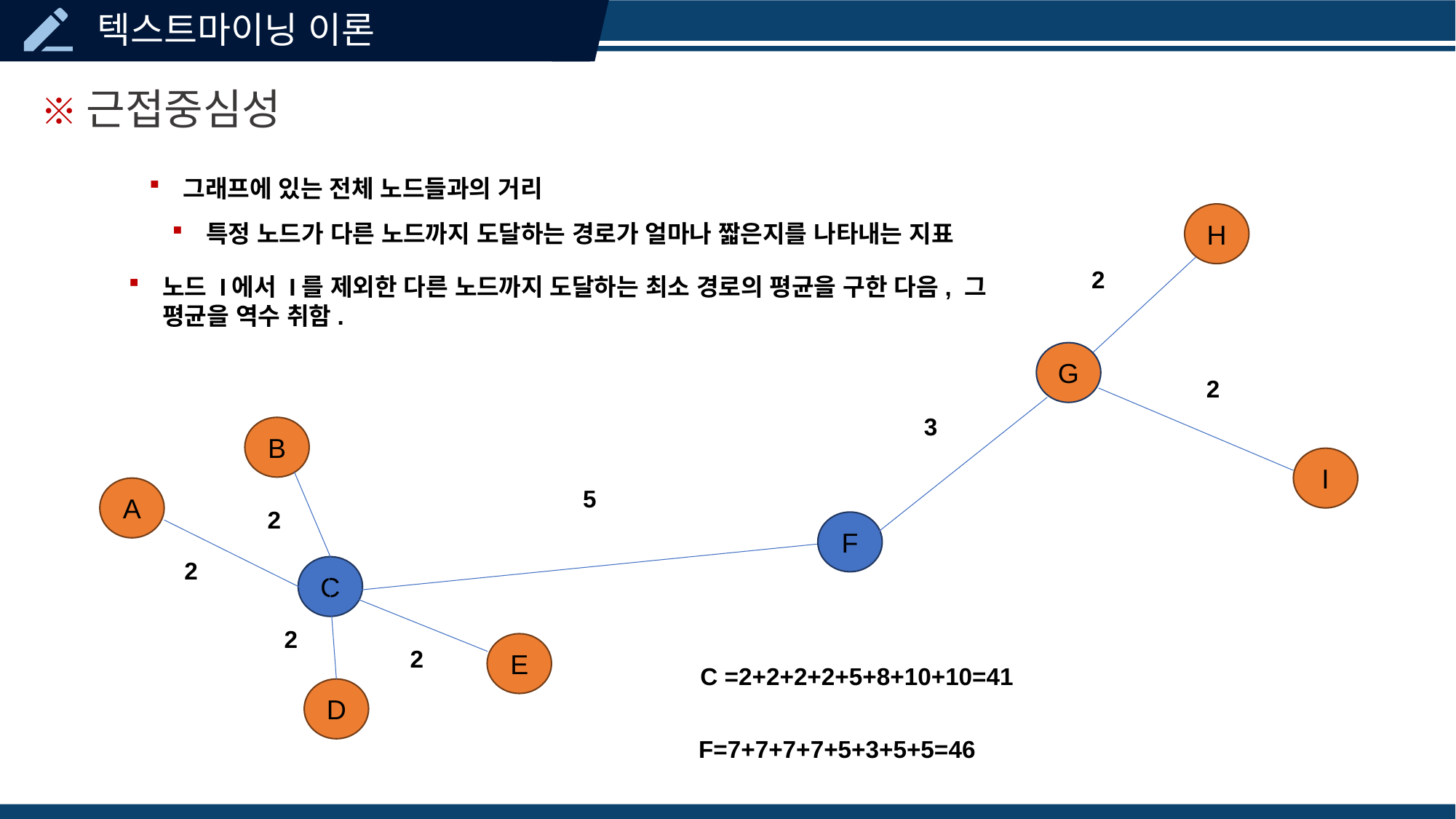

※근접중심성
그래프에 있는 전체 노드들과의 거리
H
특정 노드가 다른 노드까지 도달하는 경로가 얼마나 짧은지를 나타내는 지표
2
노드 I에서 I를 제외한 다른 노드까지 도달하는 최소 경로의 평균을 구한 다음, 그 평균을 역수 취함.
G
2
3
B
I
A
5
2
F
2
C
2
E
2
C =2+2+2+2+5+8+10+10=41
D
F=7+7+7+7+5+3+5+5=46